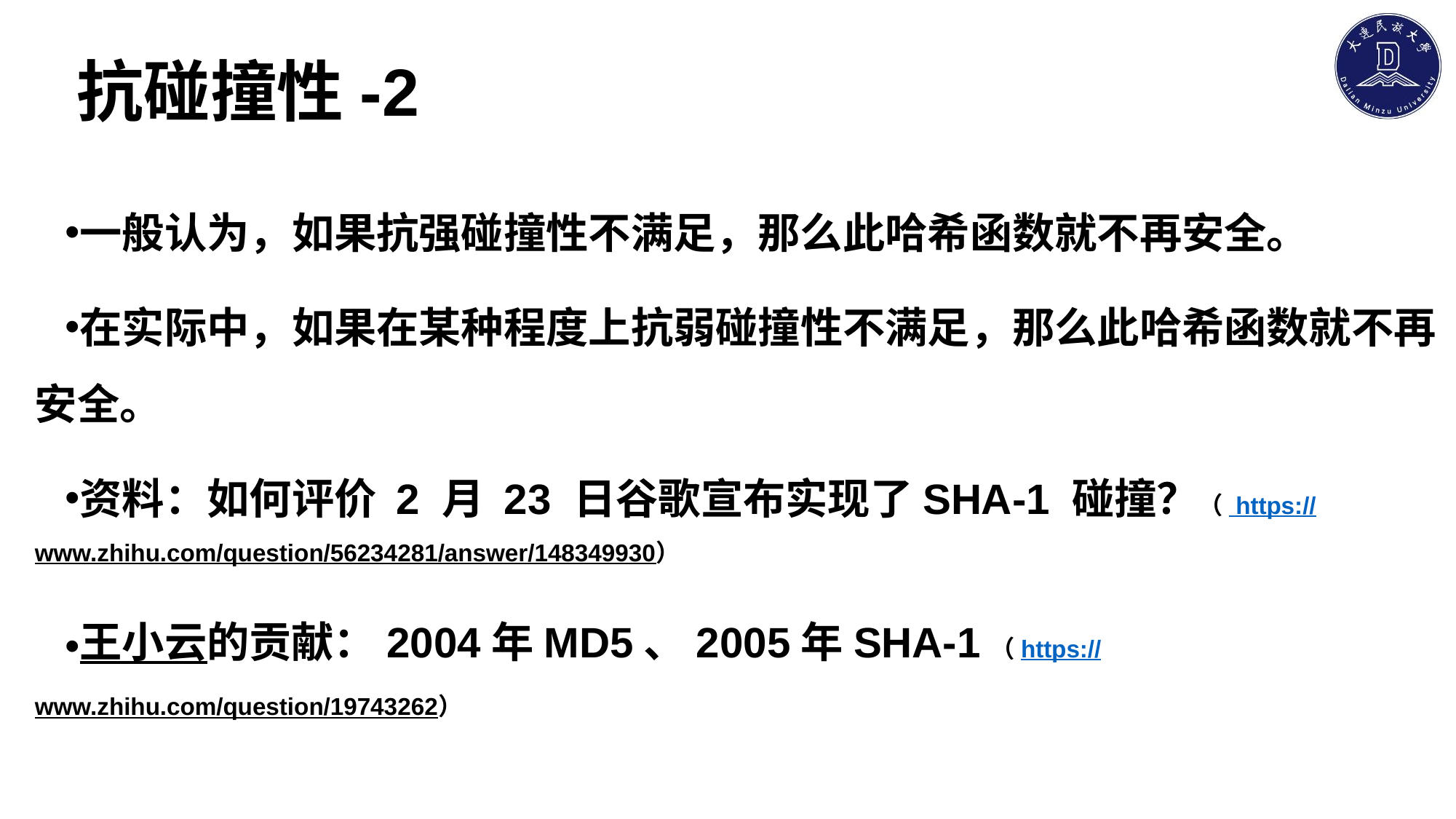

# 抗碰撞性-2
一般认为，如果抗强碰撞性不满足，那么此哈希函数就不再安全。
在实际中，如果在某种程度上抗弱碰撞性不满足，那么此哈希函数就不再安全。
资料：如何评价 2 月 23 日谷歌宣布实现了SHA-1 碰撞？（ https://www.zhihu.com/question/56234281/answer/148349930）
王小云的贡献：2004年MD5、2005年SHA-1（https://www.zhihu.com/question/19743262）